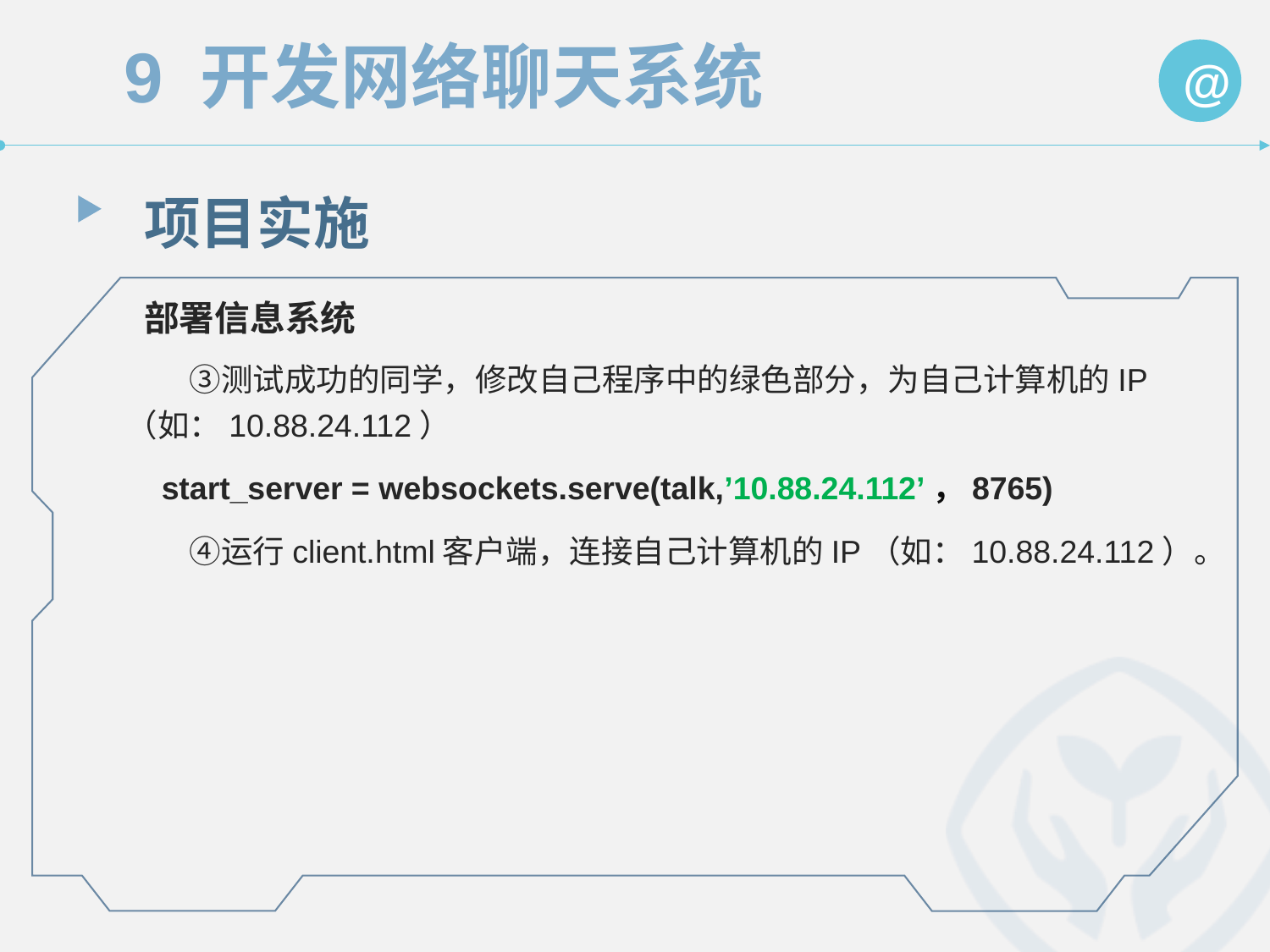

项目实施

部署信息系统
　　③测试成功的同学，修改自己程序中的绿色部分，为自己计算机的IP（如：10.88.24.112）
    start_server = websockets.serve(talk,’10.88.24.112’，8765)
　　④运行client.html客户端，连接自己计算机的IP（如：10.88.24.112）。